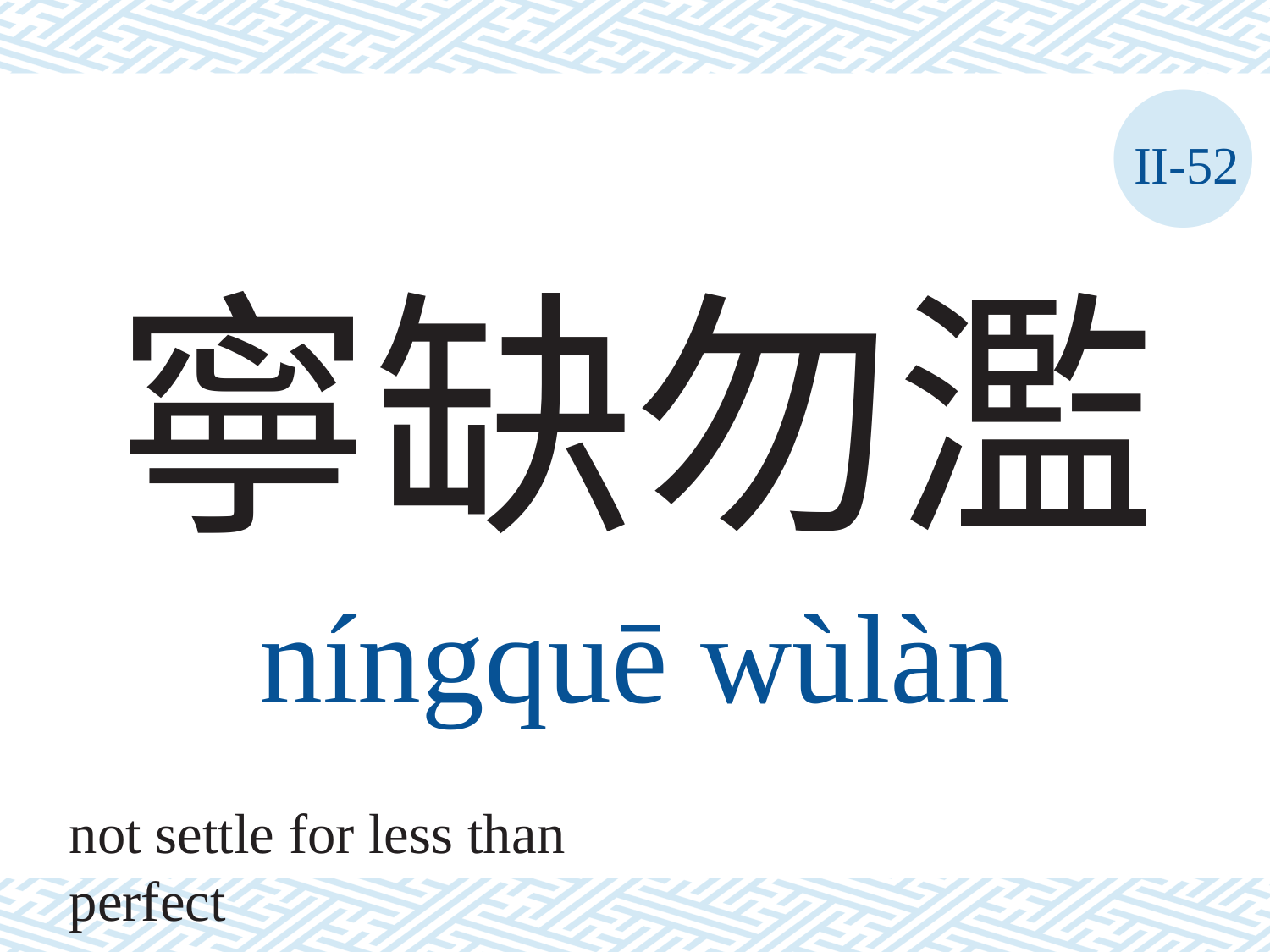

II-52
# 寧缺勿濫
níngquē	wùlàn
not settle for less than perfect